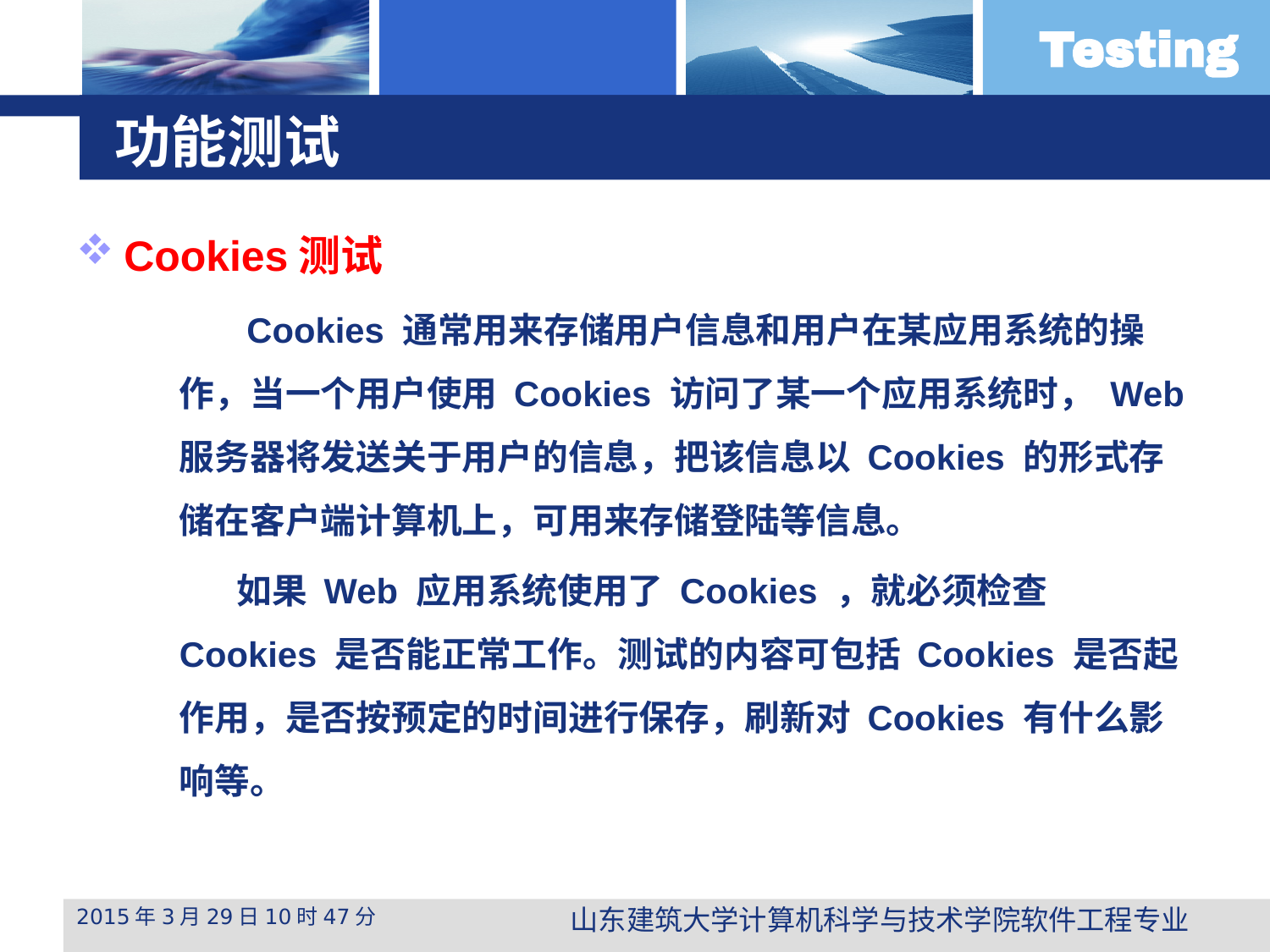

# 功能测试
Cookies测试
           Cookies 通常用来存储用户信息和用户在某应用系统的操作，当一个用户使用 Cookies 访问了某一个应用系统时， Web 服务器将发送关于用户的信息，把该信息以 Cookies 的形式存储在客户端计算机上，可用来存储登陆等信息。
           如果 Web 应用系统使用了 Cookies ，就必须检查 Cookies 是否能正常工作。测试的内容可包括 Cookies 是否起作用，是否按预定的时间进行保存，刷新对 Cookies 有什么影响等。
山东建筑大学计算机科学与技术学院软件工程专业
2015年3月29日10时47分